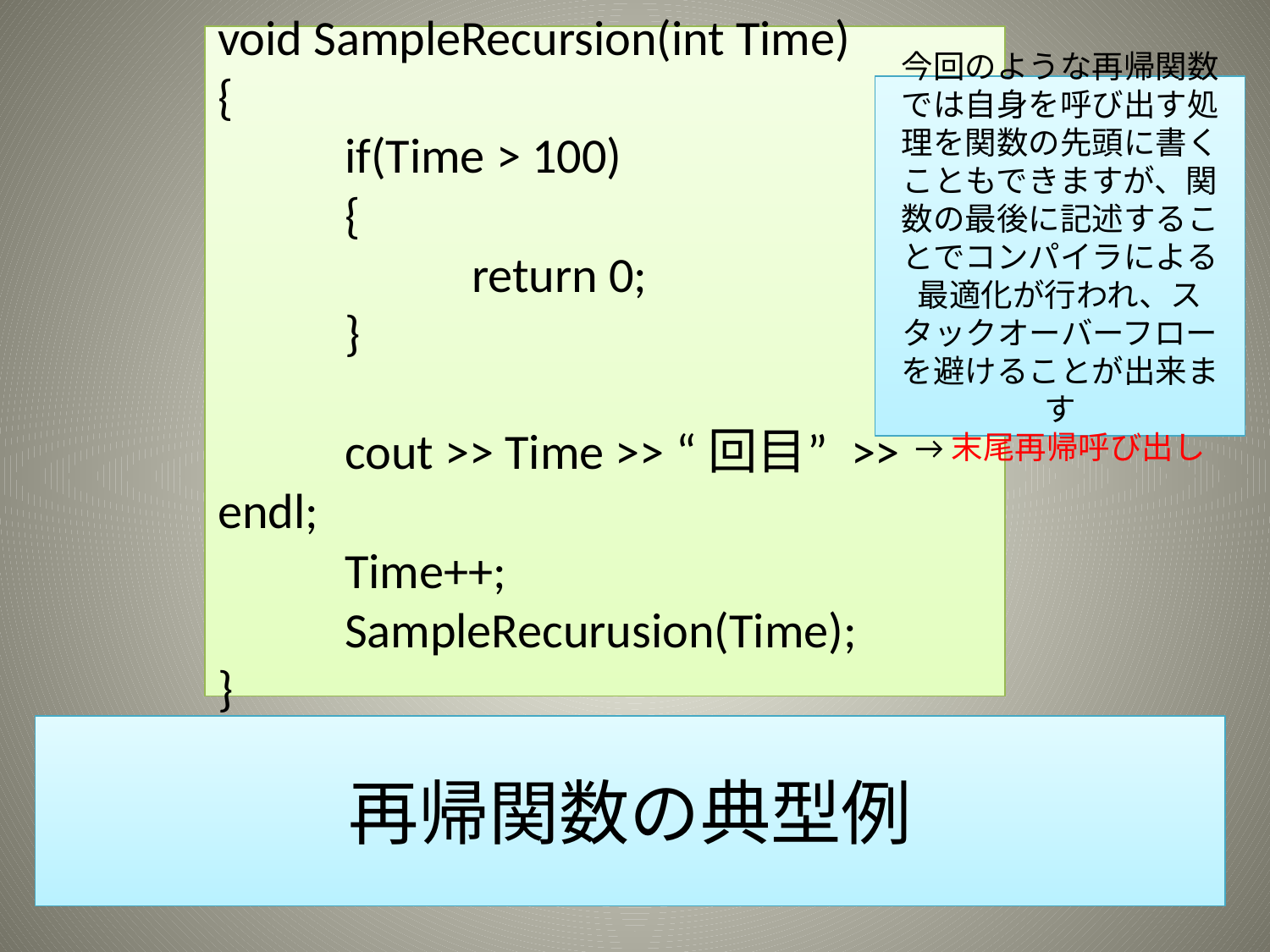

void SampleRecursion(int Time)
{
	if(Time > 100)
	{
		return 0;
	}

	cout >> Time >> “回目” >> endl;
	Time++;
	SampleRecurusion(Time);
}
今回のような再帰関数では自身を呼び出す処理を関数の先頭に書くこともできますが、関数の最後に記述することでコンパイラによる最適化が行われ、スタックオーバーフローを避けることが出来ます
→末尾再帰呼び出し
再帰関数の典型例